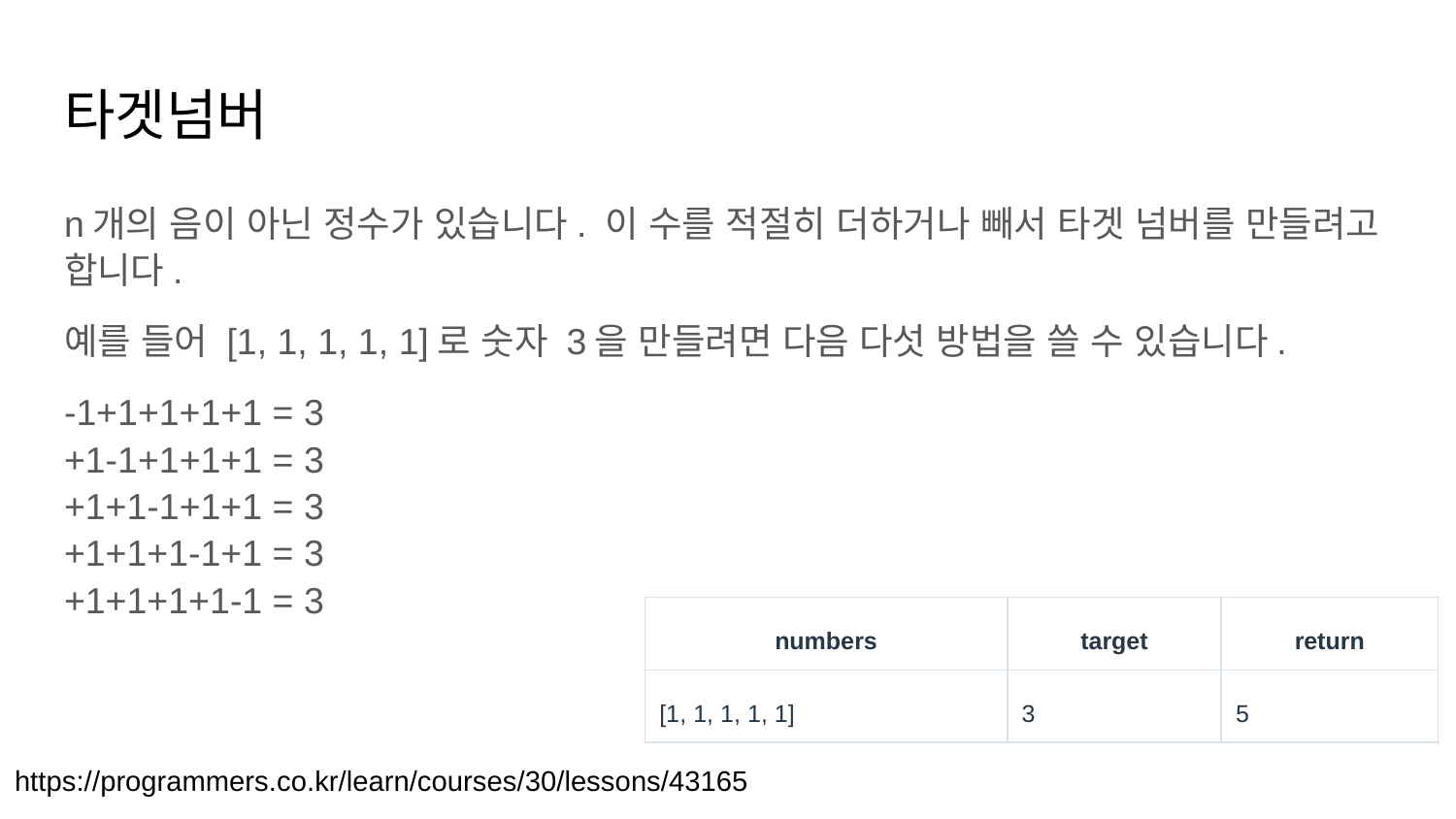

# 타겟넘버
n개의 음이 아닌 정수가 있습니다. 이 수를 적절히 더하거나 빼서 타겟 넘버를 만들려고 합니다.
예를 들어 [1, 1, 1, 1, 1]로 숫자 3을 만들려면 다음 다섯 방법을 쓸 수 있습니다.
-1+1+1+1+1 = 3
+1-1+1+1+1 = 3
+1+1-1+1+1 = 3
+1+1+1-1+1 = 3
+1+1+1+1-1 = 3

| numbers | target | return |
| --- | --- | --- |
| [1, 1, 1, 1, 1] | 3 | 5 |
https://programmers.co.kr/learn/courses/30/lessons/43165